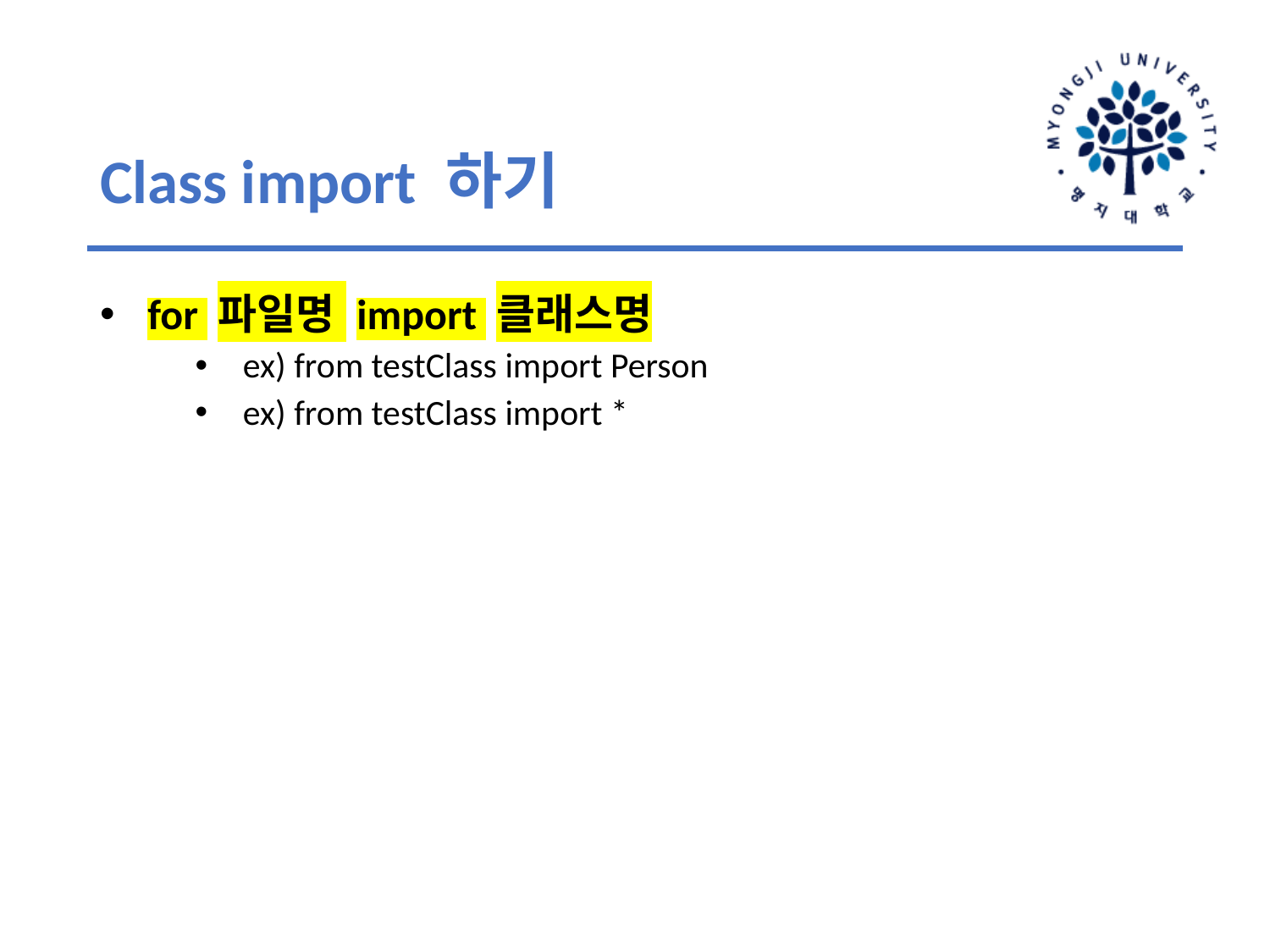

# Class import 하기
for 파일명 import 클래스명
ex) from testClass import Person
ex) from testClass import *